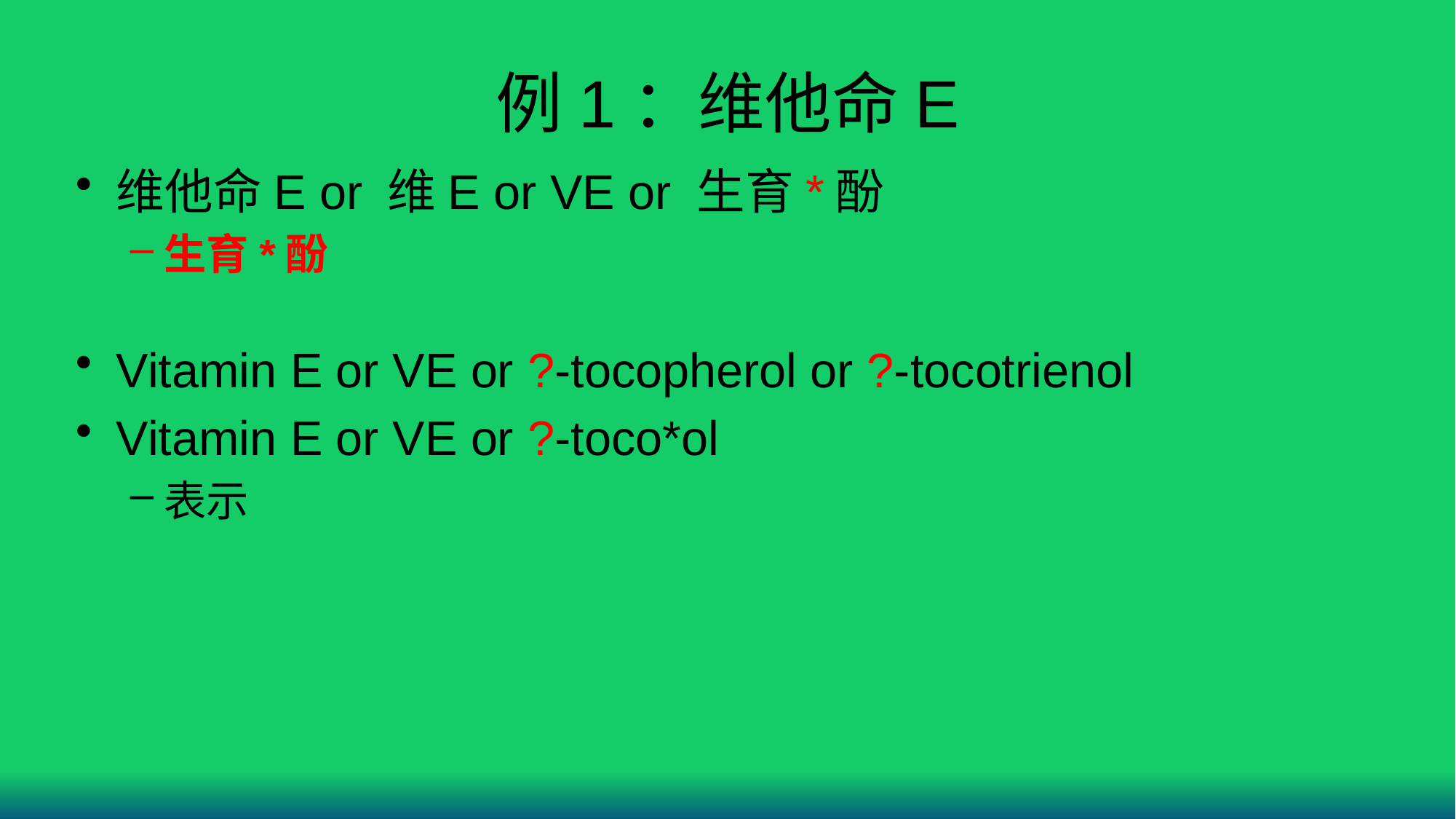

# 例1：维他命E
维他命E or 维E or VE or 生育*酚
生育*酚 表示 α-生育酚，β-生育酚，γ-生育酚，δ-生育酚，α-生育三烯酚，β-生育三烯酚，γ-生育三烯酚，δ-生育三烯酚
Vitamin E or VE or ?-tocopherol or ?-tocotrienol
Vitamin E or VE or ?-toco*ol
表示 Vitamin E or VE or α-tocopherol or β-tocopherol or γ-tocopherol or δ-tocopherol or α-tocotrienol or β-tocotrienol or γ-tocotrienol or δ-tocotrienol

截词符使得检索式简洁，也防止因枚举不足的引起漏检